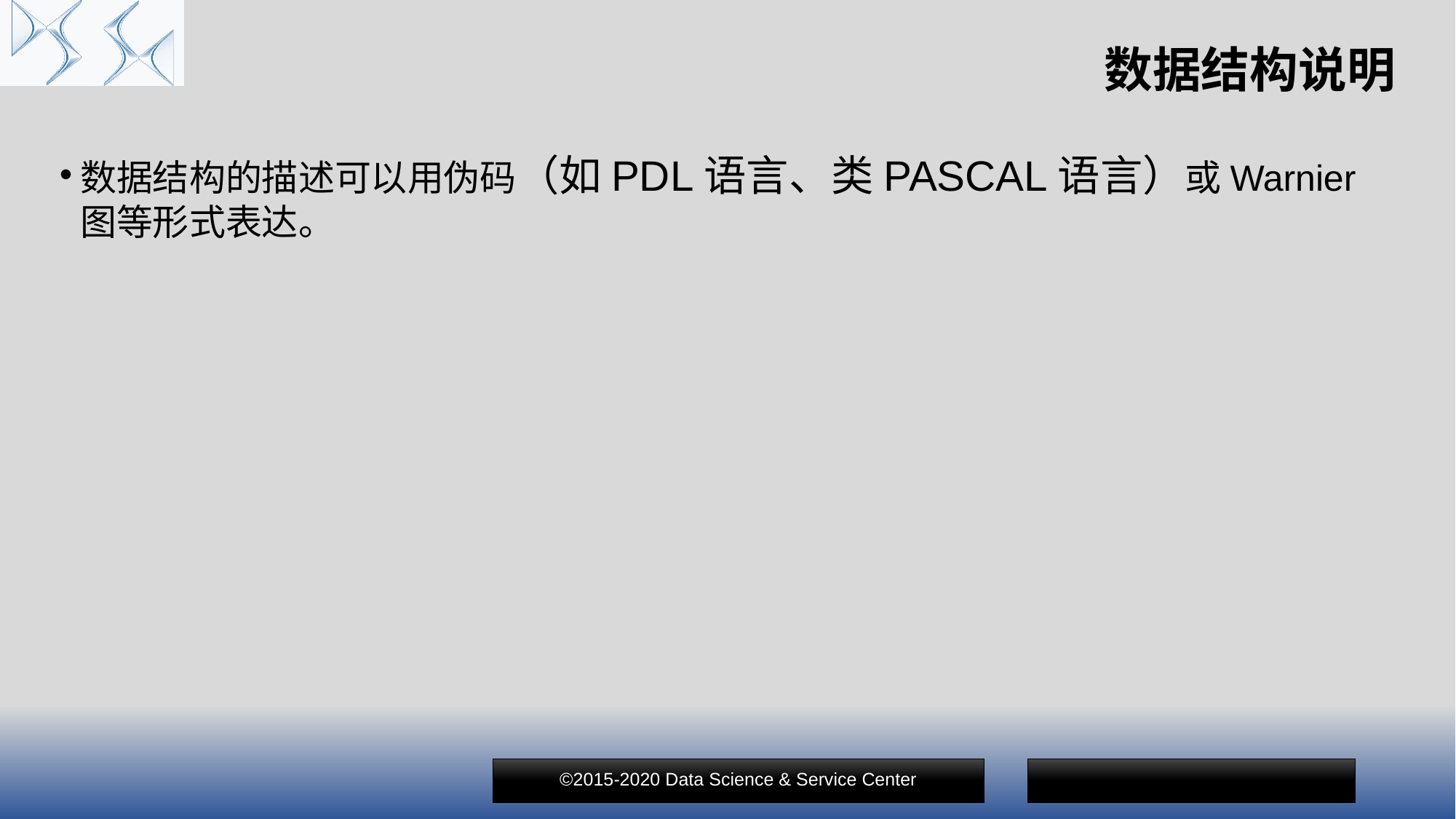

# 数据结构说明
数据结构的描述可以用伪码（如PDL语言、类PASCAL语言）或Warnier图等形式表达。

©2015-2020 Data Science & Service Center
35